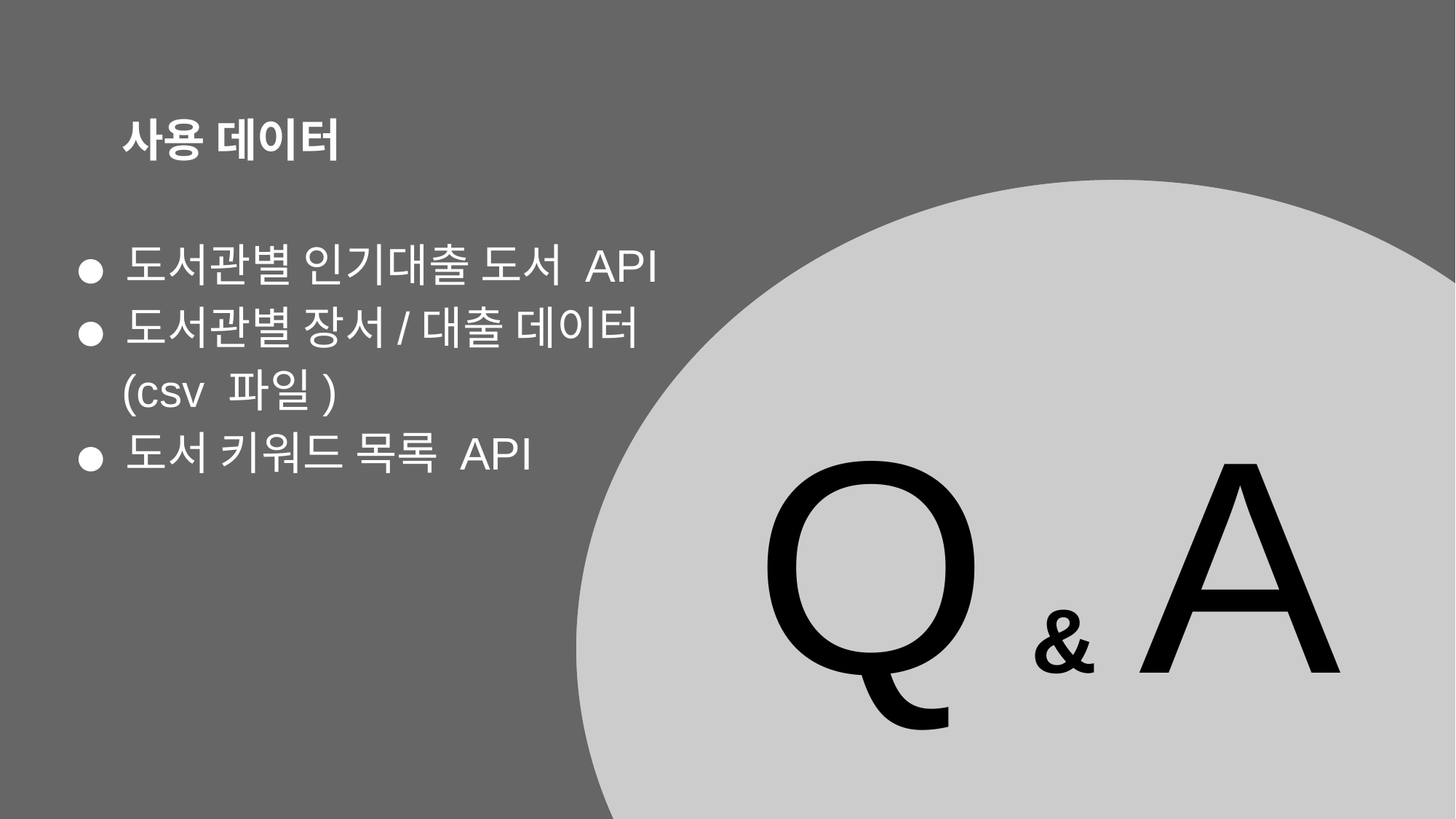

사용 데이터

 ● 도서관별 인기대출 도서 API
 ● 도서관별 장서/대출 데이터
(csv 파일)
 ● 도서 키워드 목록 API

Q & A